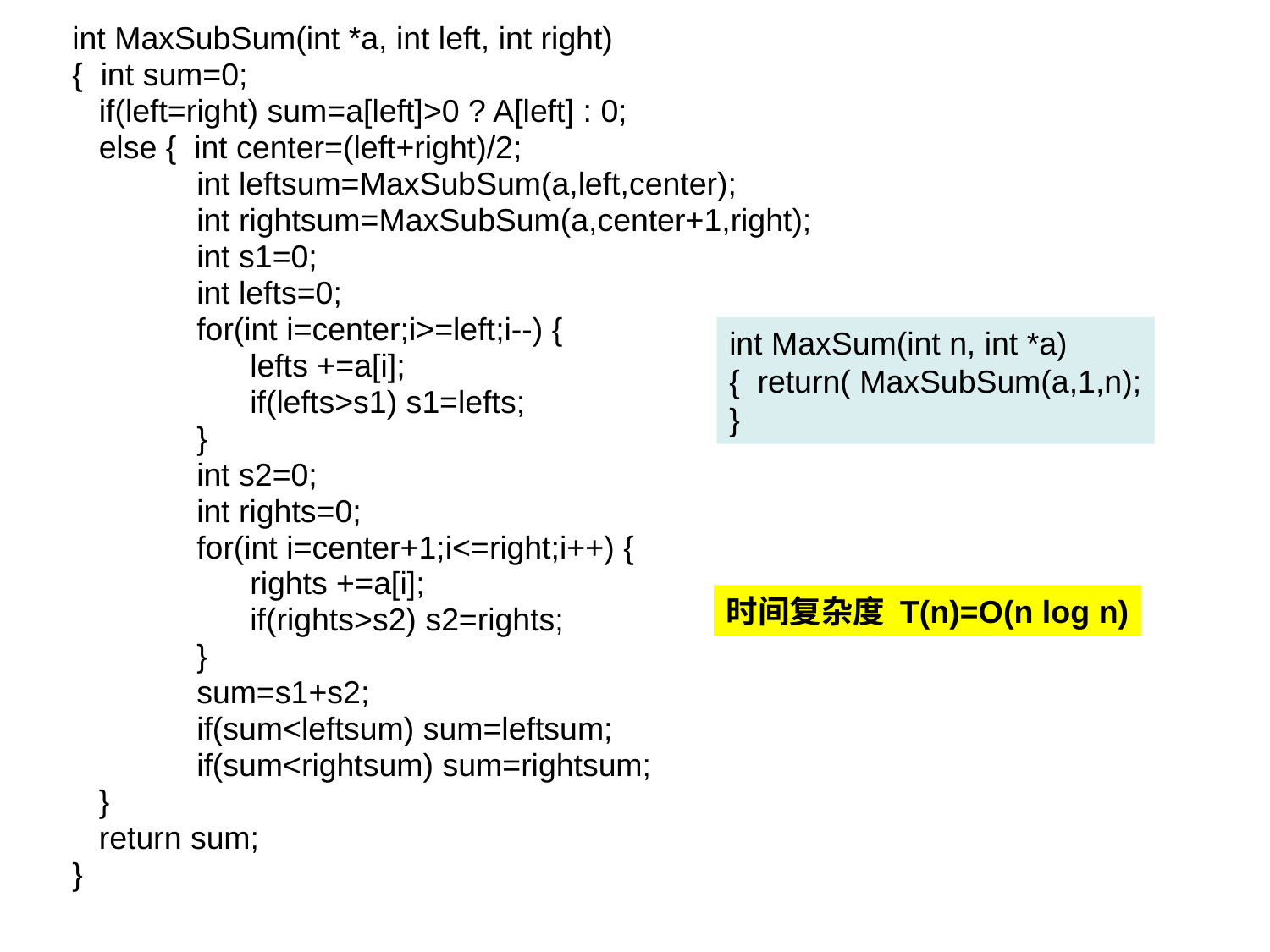

int MaxSubSum(int *a, int left, int right)
{  int sum=0;
   if(left=right) sum=a[left]>0 ? A[left] : 0;
   else {  int center=(left+right)/2;
              int leftsum=MaxSubSum(a,left,center);
              int rightsum=MaxSubSum(a,center+1,right);
              int s1=0;
              int lefts=0;
              for(int i=center;i>=left;i--) {
                    lefts +=a[i];
                    if(lefts>s1) s1=lefts;
              }
              int s2=0;
              int rights=0;
              for(int i=center+1;i<=right;i++) {
                    rights +=a[i];
                    if(rights>s2) s2=rights;
              }
              sum=s1+s2;
              if(sum<leftsum) sum=leftsum;
              if(sum<rightsum) sum=rightsum;
   }
   return sum;
}
int MaxSum(int n, int *a)
{  return( MaxSubSum(a,1,n);
}
时间复杂度 T(n)=O(n log n)